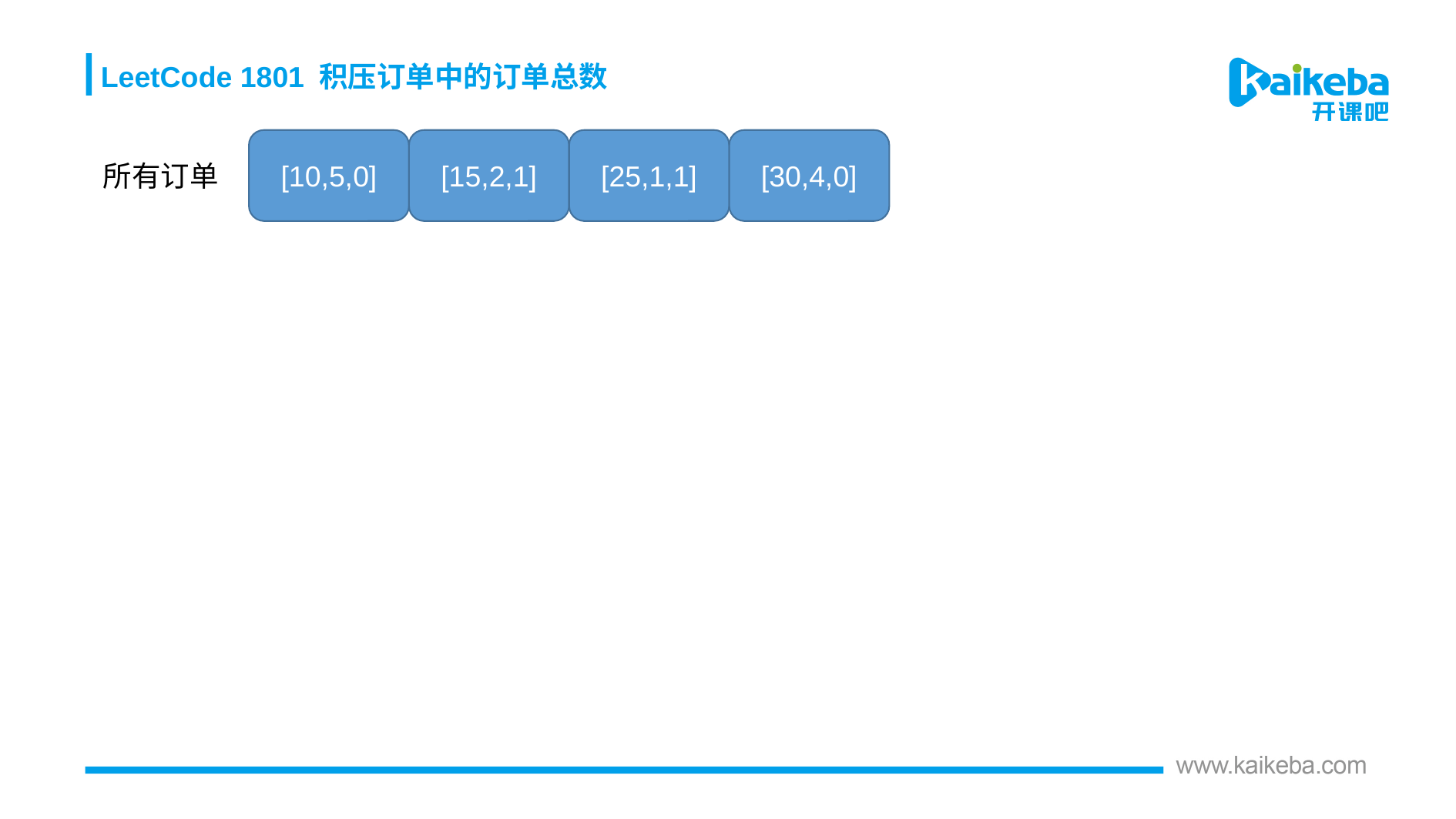

LeetCode 1801 积压订单中的订单总数
[10,5,0]
[15,2,1]
[25,1,1]
[30,4,0]
所有订单